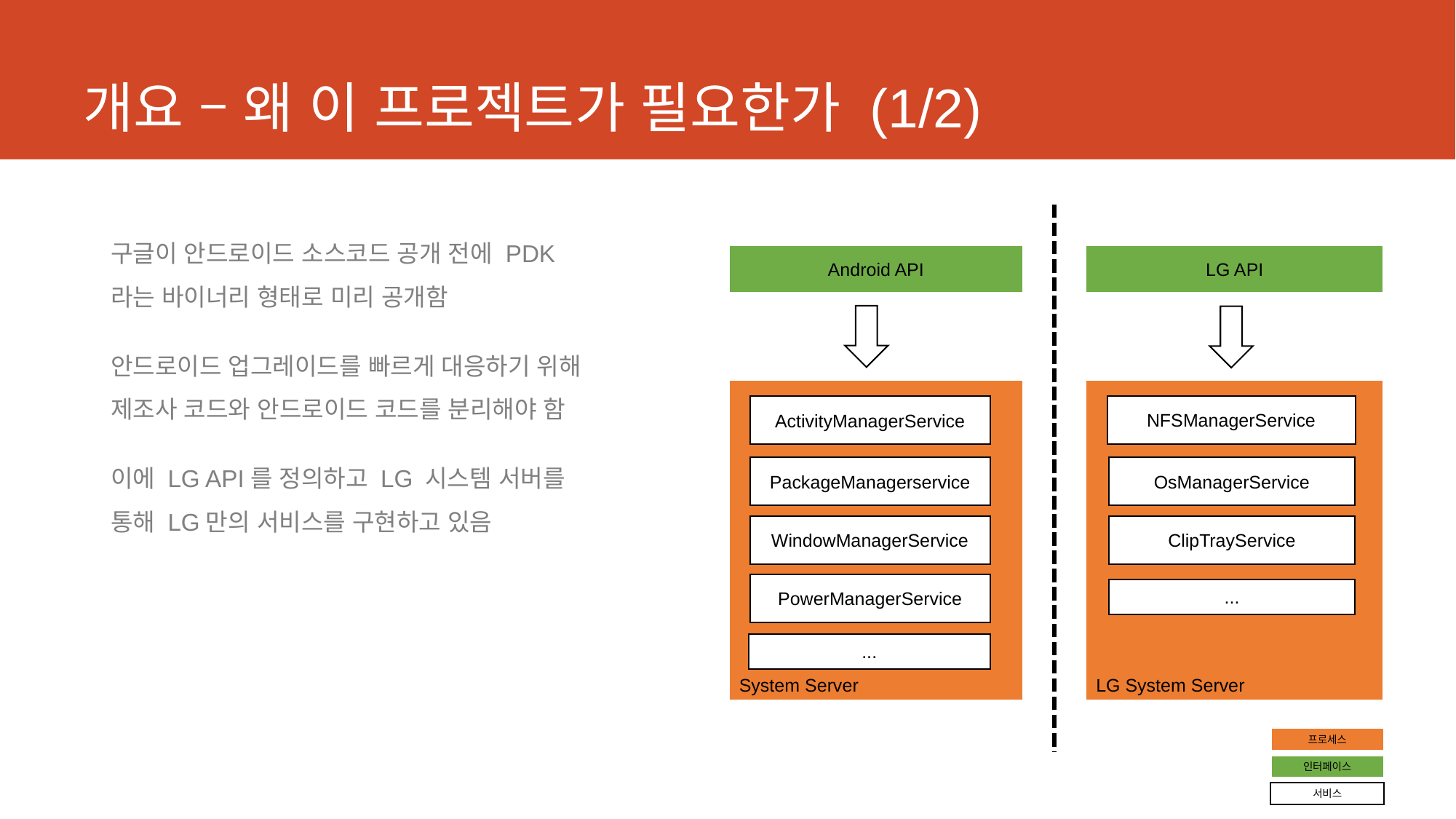

# 개요 – 왜 이 프로젝트가 필요한가 (1/2)
구글이 안드로이드 소스코드 공개 전에 PDK라는 바이너리 형태로 미리 공개함
안드로이드 업그레이드를 빠르게 대응하기 위해 제조사 코드와 안드로이드 코드를 분리해야 함
이에 LG API를 정의하고 LG 시스템 서버를 통해 LG만의 서비스를 구현하고 있음
Android API
LG API

System Server
LG System Server
NFSManagerService
ActivityManagerService
PackageManagerservice
OsManagerService
WindowManagerService
ClipTrayService
PowerManagerService
...
...
프로세스
인터페이스
서비스